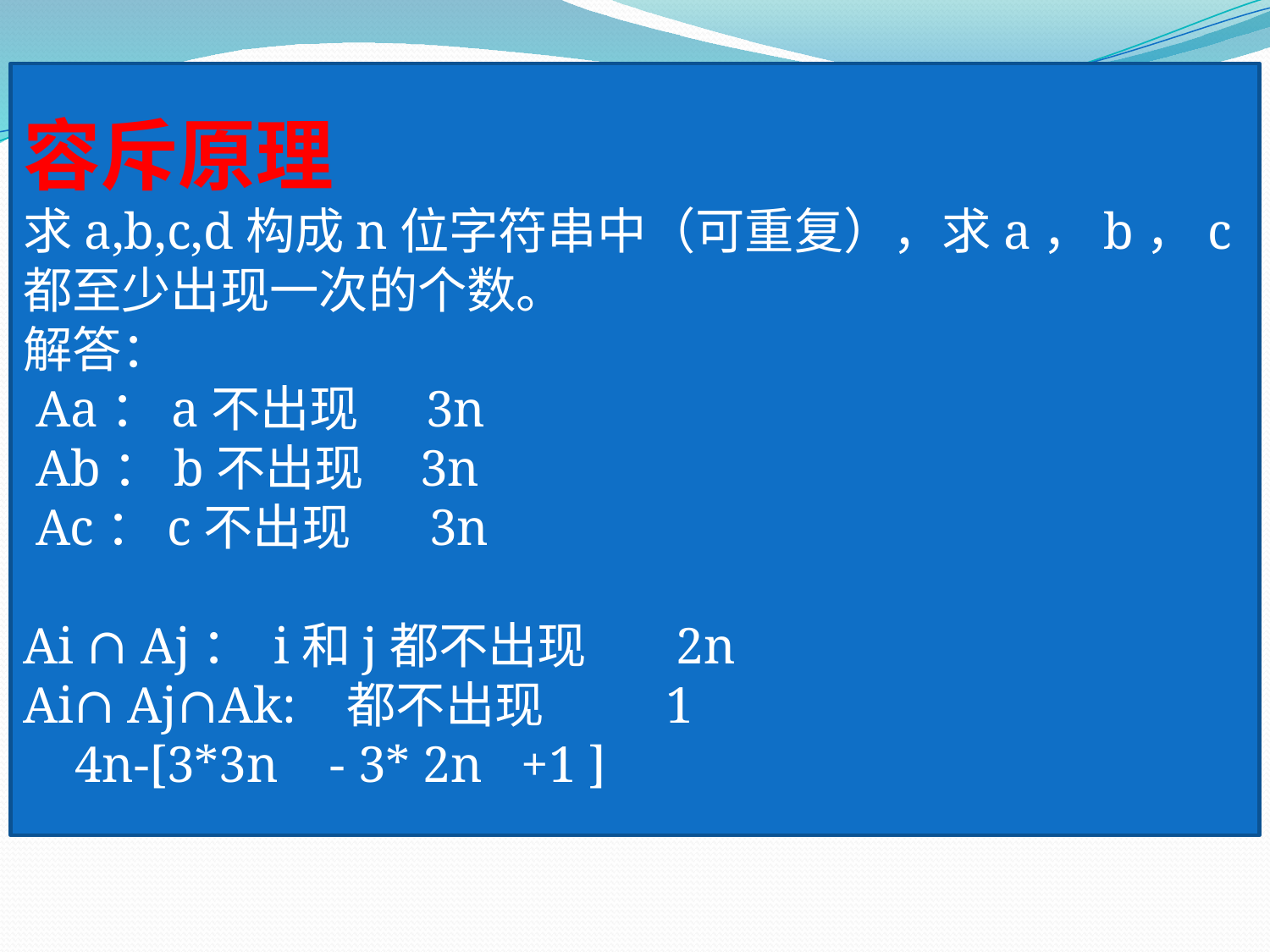

容斥原理
求a,b,c,d构成n位字符串中（可重复），求a，b，c都至少出现一次的个数。
解答：
 Aa：a不出现     3n
 Ab：b不出现    3n
 Ac：c不出现      3n

Ai ∩ Aj： i和j都不出现       2n
Ai∩ Aj∩Ak:   都不出现          1
    4n-[3*3n    - 3* 2n   +1 ]